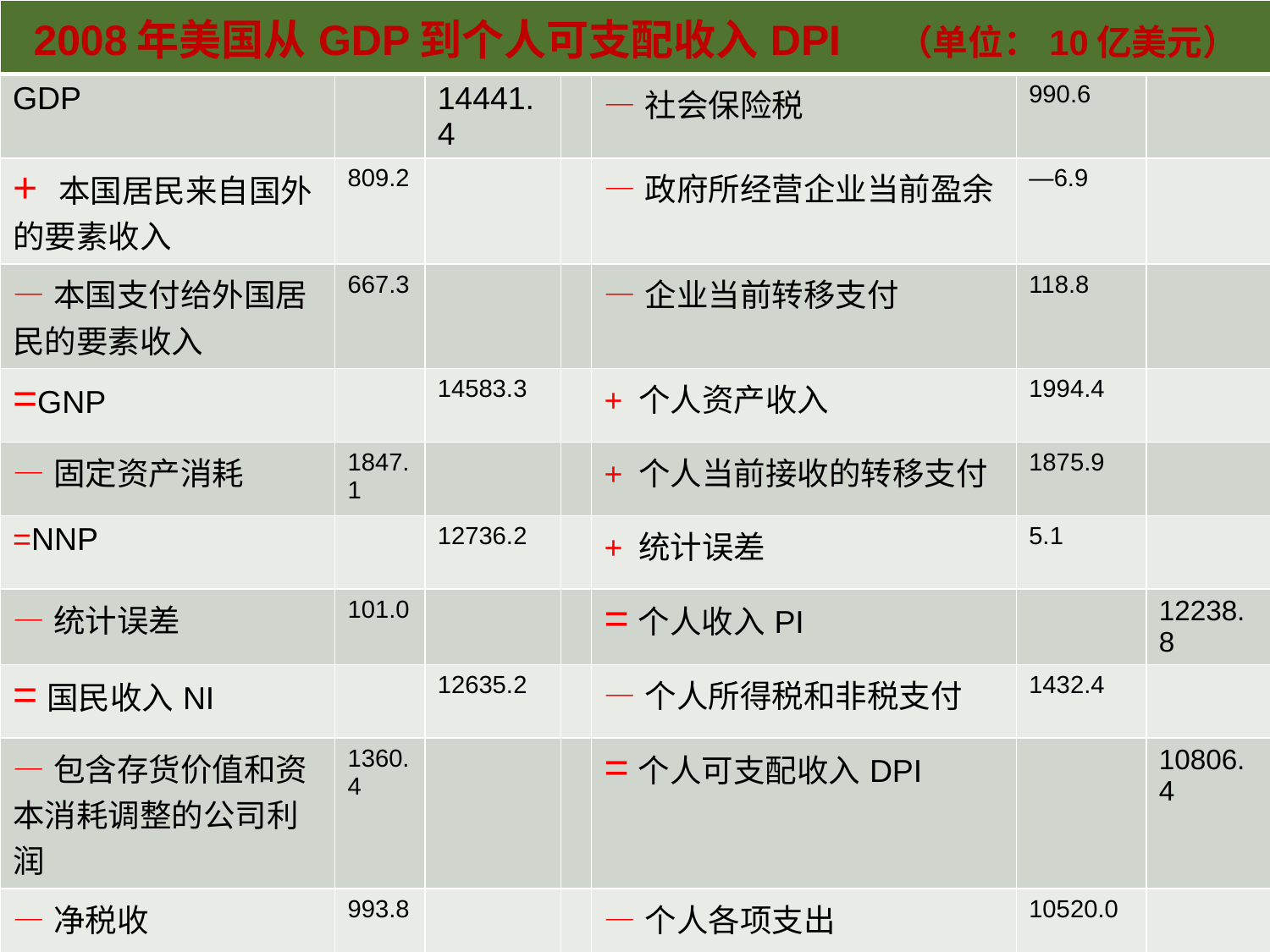

| 2008年美国从GDP到个人可支配收入DPI （单位：10亿美元） |  |  |  |  |  |  |
| --- | --- | --- | --- | --- | --- | --- |
| GDP |  | 14441.4 |  | —社会保险税 | 990.6 |  |
| + 本国居民来自国外的要素收入 | 809.2 |  |  | —政府所经营企业当前盈余 | —6.9 |  |
| —本国支付给外国居民的要素收入 | 667.3 |  |  | —企业当前转移支付 | 118.8 |  |
| =GNP |  | 14583.3 |  | + 个人资产收入 | 1994.4 |  |
| —固定资产消耗 | 1847.1 |  |  | + 个人当前接收的转移支付 | 1875.9 |  |
| =NNP |  | 12736.2 |  | + 统计误差 | 5.1 |  |
| —统计误差 | 101.0 |  |  | =个人收入PI |  | 12238.8 |
| =国民收入NI |  | 12635.2 |  | —个人所得税和非税支付 | 1432.4 |  |
| —包含存货价值和资本消耗调整的公司利润 | 1360.4 |  |  | =个人可支配收入DPI |  | 10806.4 |
| —净税收 | 993.8 |  |  | —个人各项支出 | 10520.0 |  |
| —净利息 | 815.1 |  |  | =个人储蓄 |  | 286.4 |
2013-7-23
宏观经济学
31